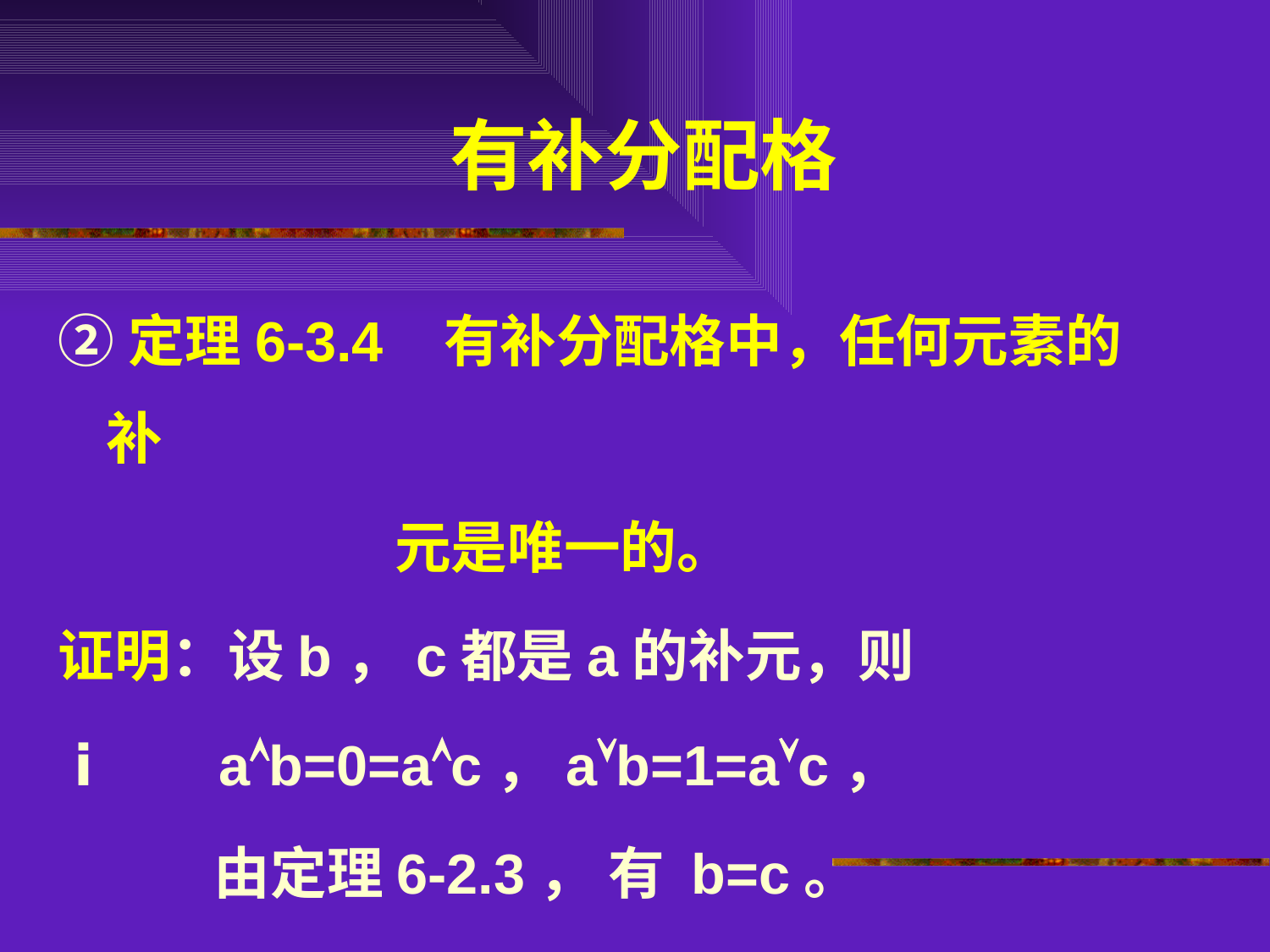

# 有补分配格
②定理6-3.4   有补分配格中，任何元素的补
                         元是唯一的。
证明：设b，c都是a的补元，则
 ⅰ        a∧b=0=a∧c，a∨b=1=a∨c，
           由定理6-2.3， 有 b=c。